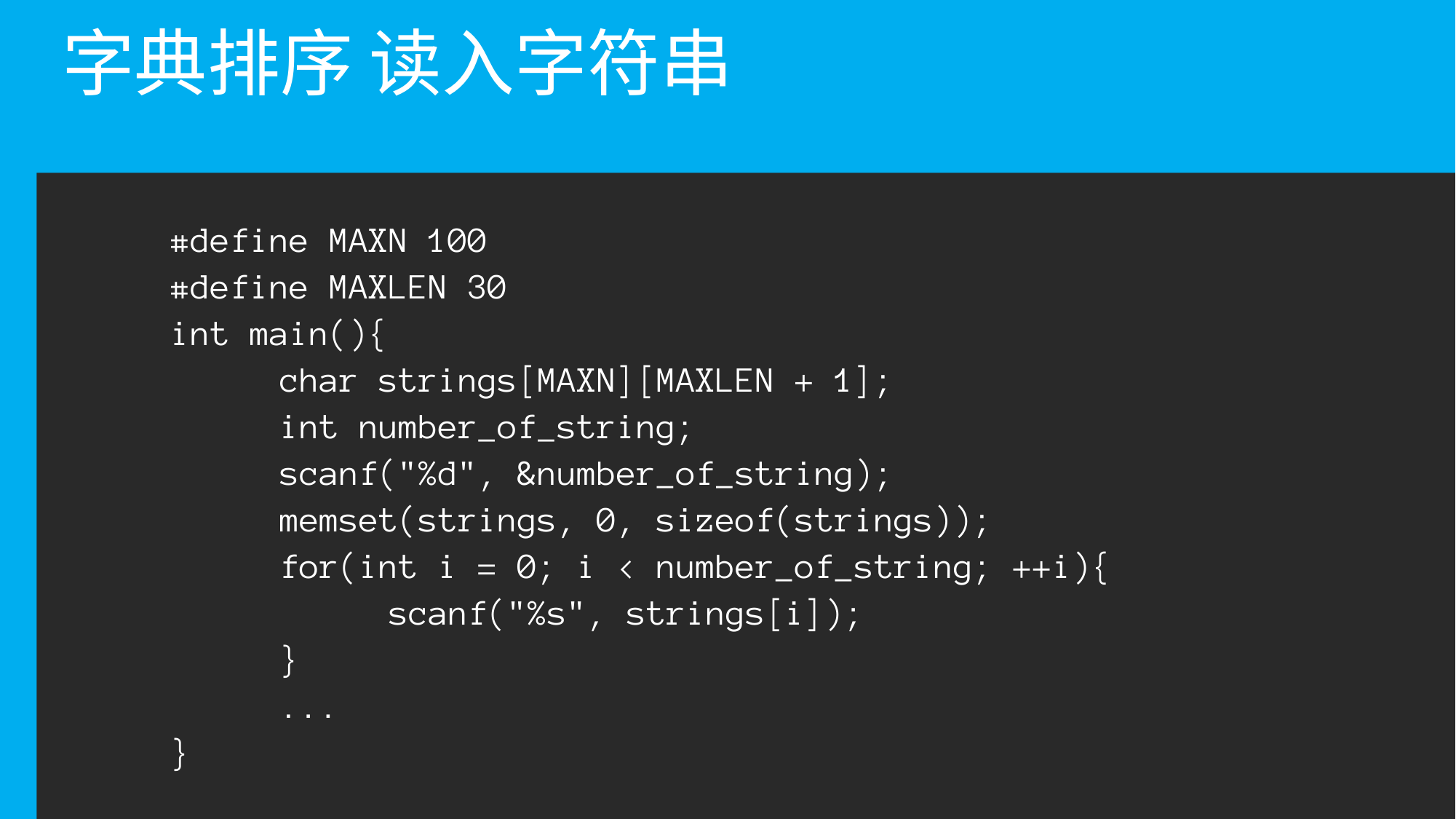

# 字典排序 读入字符串

	#define MAXN 100
	#define MAXLEN 30
	int main(){
		char strings[MAXN][MAXLEN + 1];
		int number_of_string;
		scanf("%d", &number_of_string);
		memset(strings, 0, sizeof(strings));
		for(int i = 0; i < number_of_string; ++i){
			scanf("%s", strings[i]);
		}
		...
	}